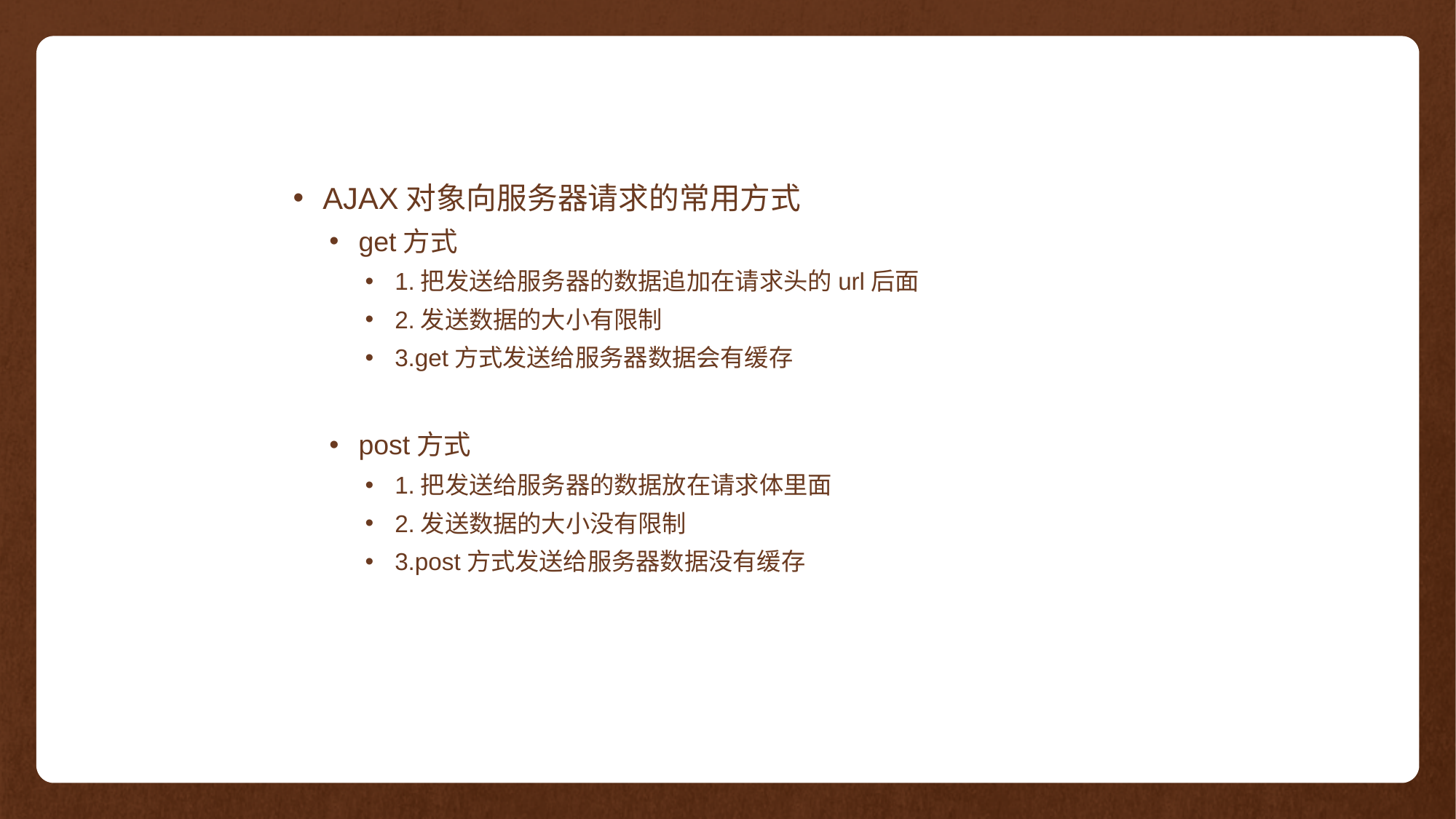

AJAX对象向服务器请求的常用方式
get方式
1.把发送给服务器的数据追加在请求头的url后面
2.发送数据的大小有限制
3.get方式发送给服务器数据会有缓存

post方式
1.把发送给服务器的数据放在请求体里面
2.发送数据的大小没有限制
3.post方式发送给服务器数据没有缓存